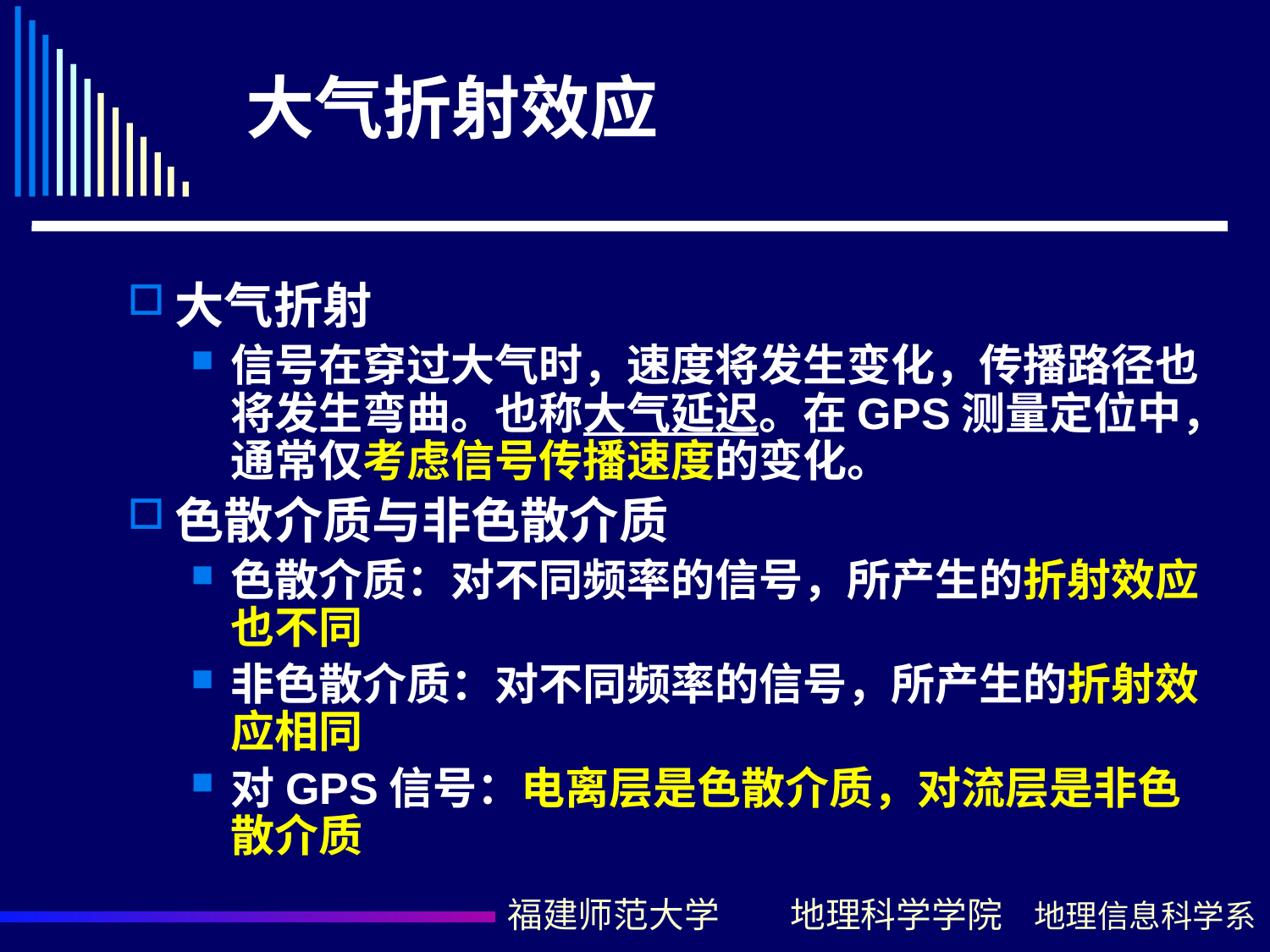

# 大气折射效应
大气折射
信号在穿过大气时，速度将发生变化，传播路径也将发生弯曲。也称大气延迟。在GPS测量定位中，通常仅考虑信号传播速度的变化。
色散介质与非色散介质
色散介质：对不同频率的信号，所产生的折射效应也不同
非色散介质：对不同频率的信号，所产生的折射效应相同
对GPS信号：电离层是色散介质，对流层是非色散介质